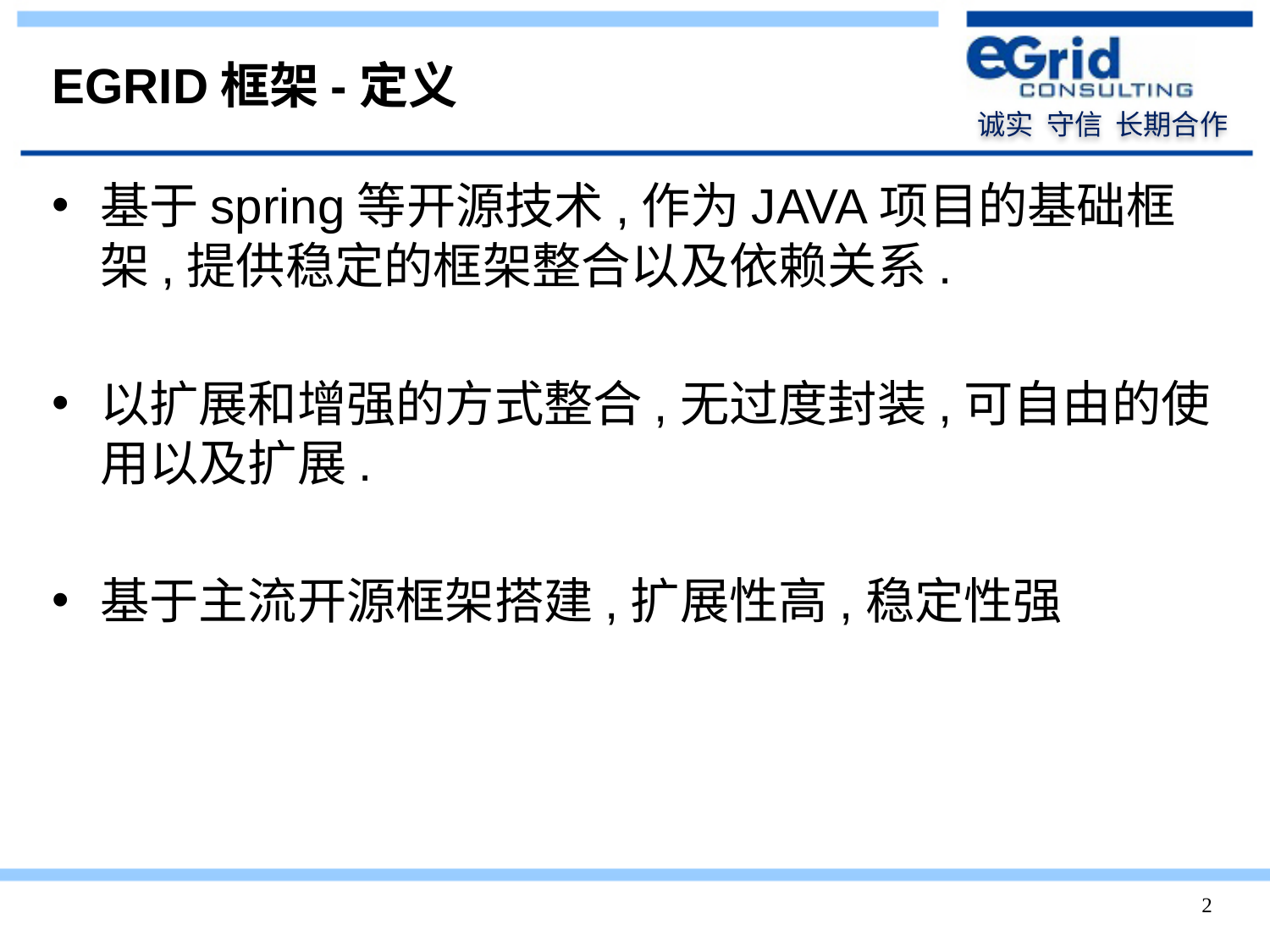

# EGRID框架-定义
基于spring等开源技术,作为JAVA项目的基础框架,提供稳定的框架整合以及依赖关系.

以扩展和增强的方式整合,无过度封装,可自由的使用以及扩展.

基于主流开源框架搭建,扩展性高,稳定性强
2